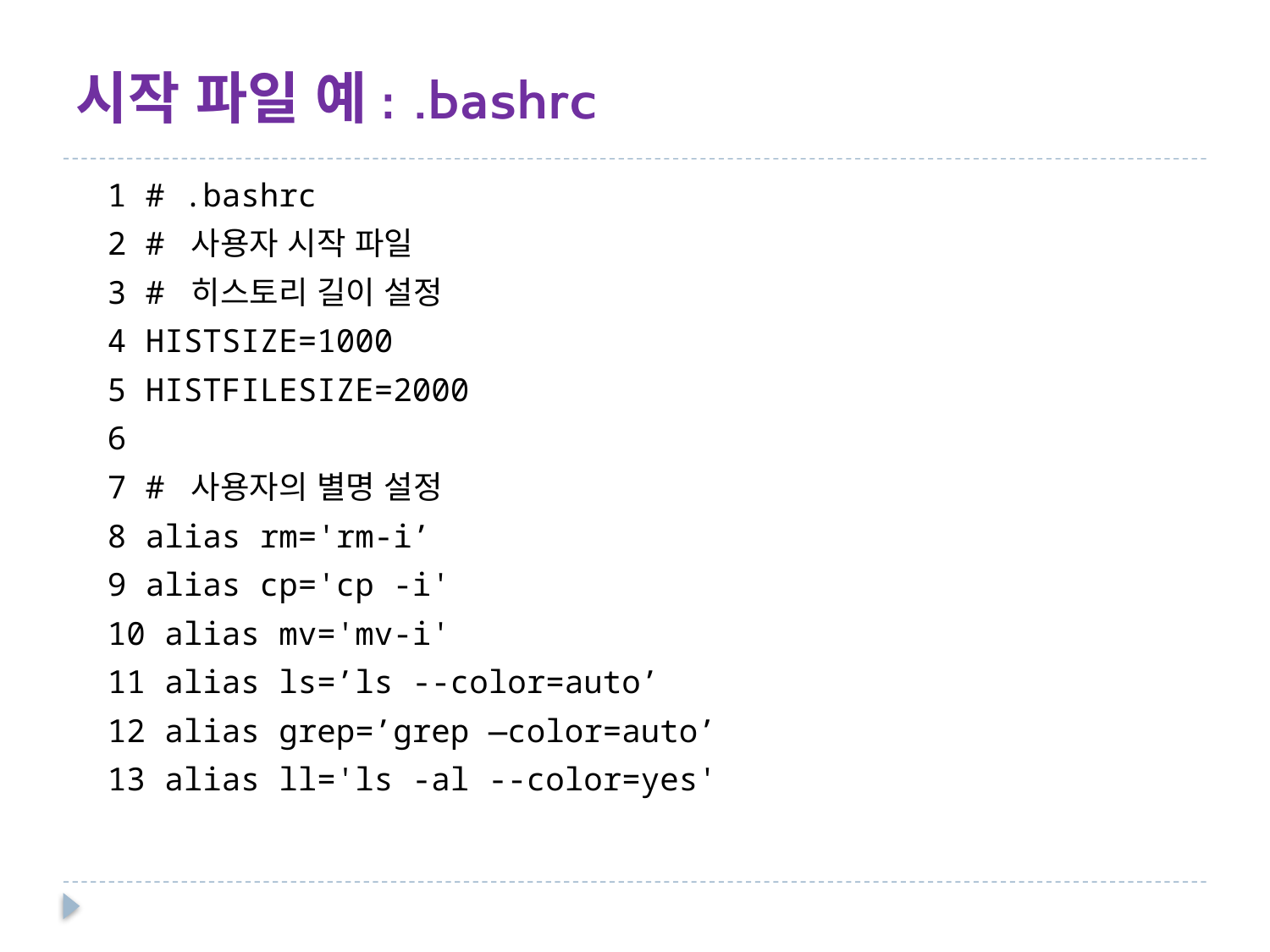

# 시작 파일 예: .bashrc
1 # .bashrc
2 # 사용자 시작 파일
3 # 히스토리 길이 설정
4 HISTSIZE=1000
5 HISTFILESIZE=2000
6
7 # 사용자의 별명 설정
8 alias rm='rm-i’
9 alias cp='cp -i'
10 alias mv='mv-i'
11 alias ls=’ls --color=auto’
12 alias grep=’grep —color=auto’
13 alias ll='ls -al --color=yes'